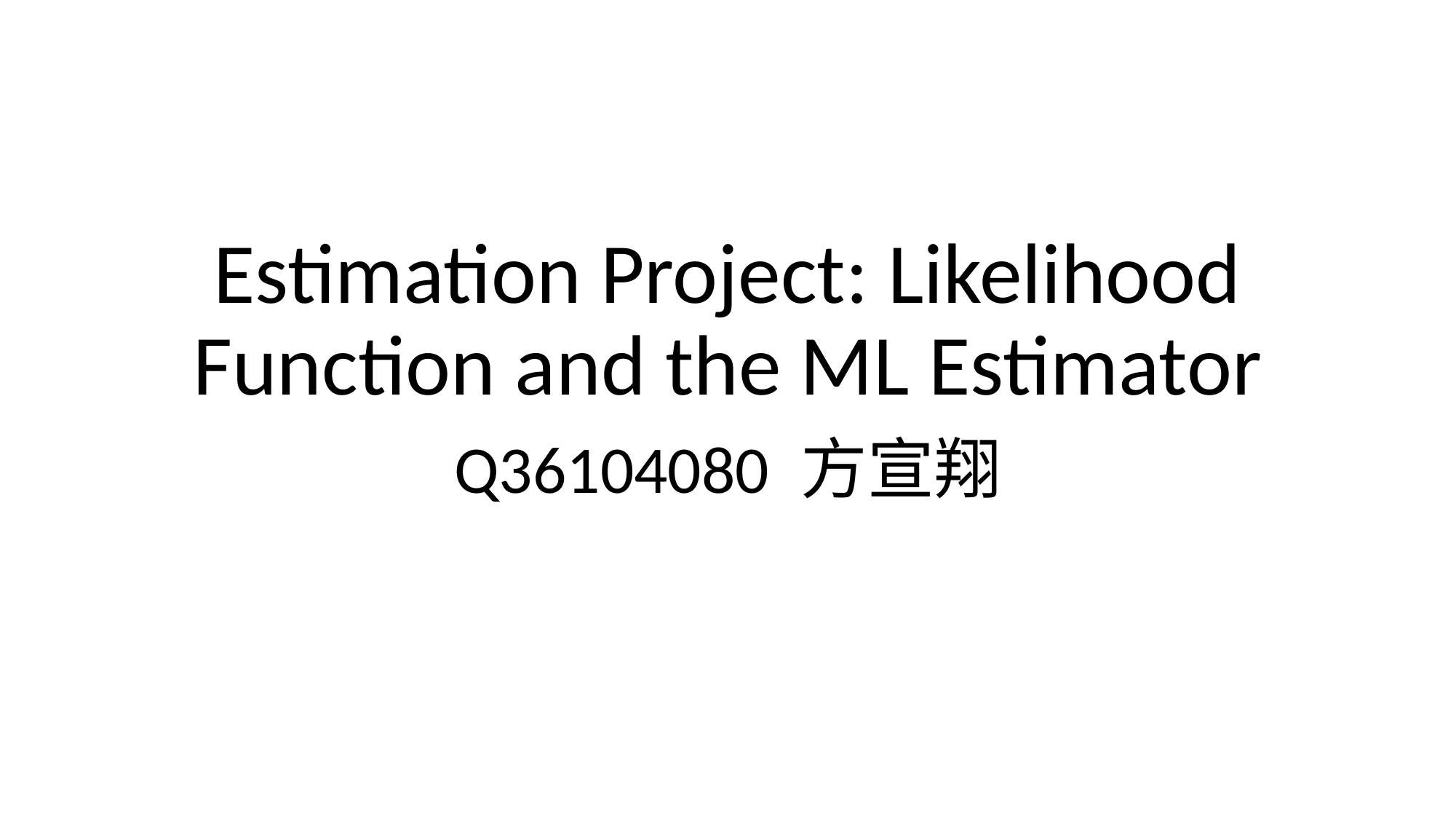

# Estimation Project: Likelihood Function and the ML Estimator
Q36104080 方宣翔